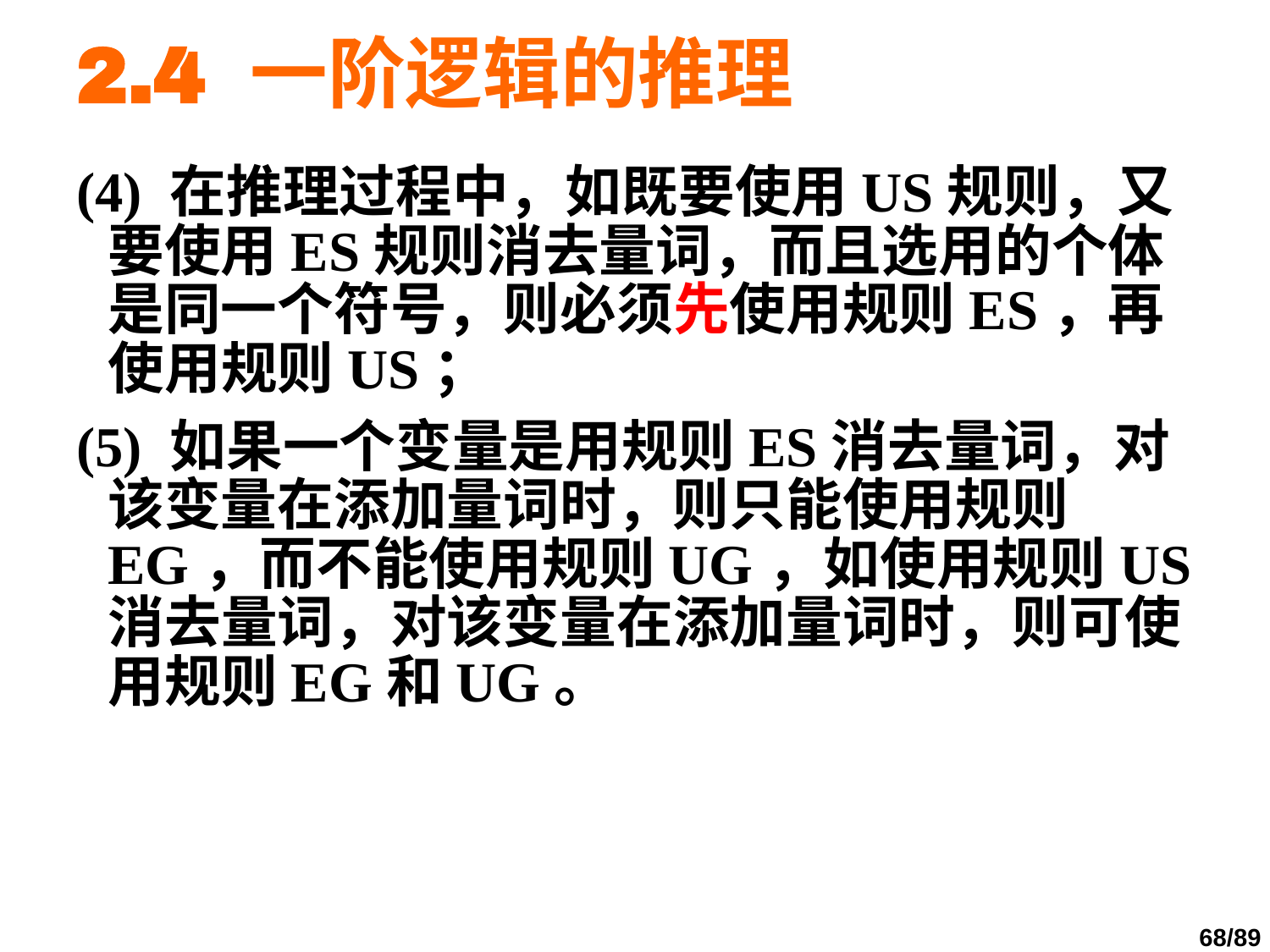

# 2.4 一阶逻辑的推理
(4) 在推理过程中，如既要使用US规则，又要使用ES规则消去量词，而且选用的个体是同一个符号，则必须先使用规则ES，再使用规则US；
(5) 如果一个变量是用规则ES消去量词，对该变量在添加量词时，则只能使用规则EG，而不能使用规则UG，如使用规则US消去量词，对该变量在添加量词时，则可使用规则EG和UG。